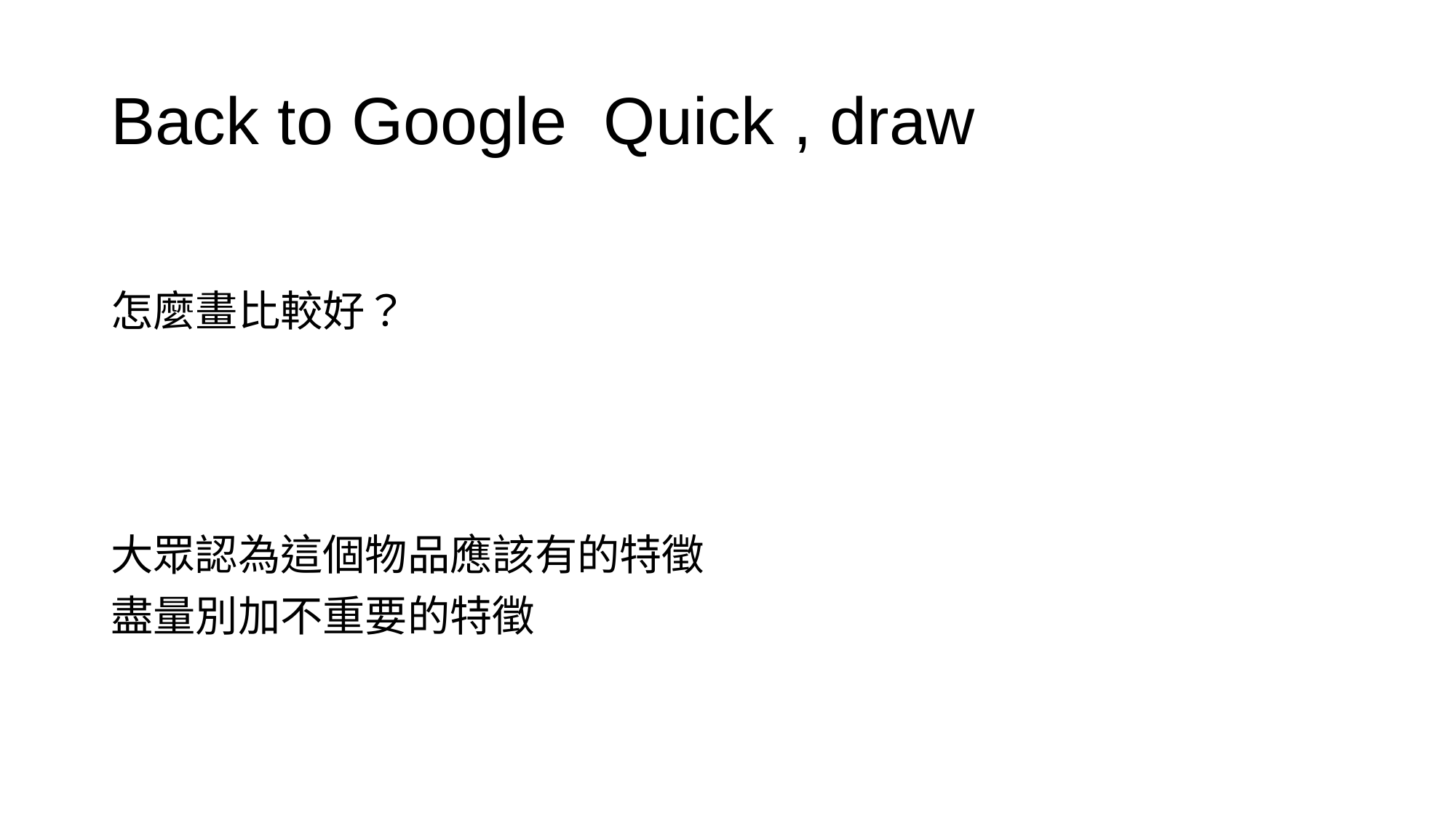

# Back to Google  Quick , draw

怎麼畫比較好？

大眾認為這個物品應該有的特徵
盡量別加不重要的特徵